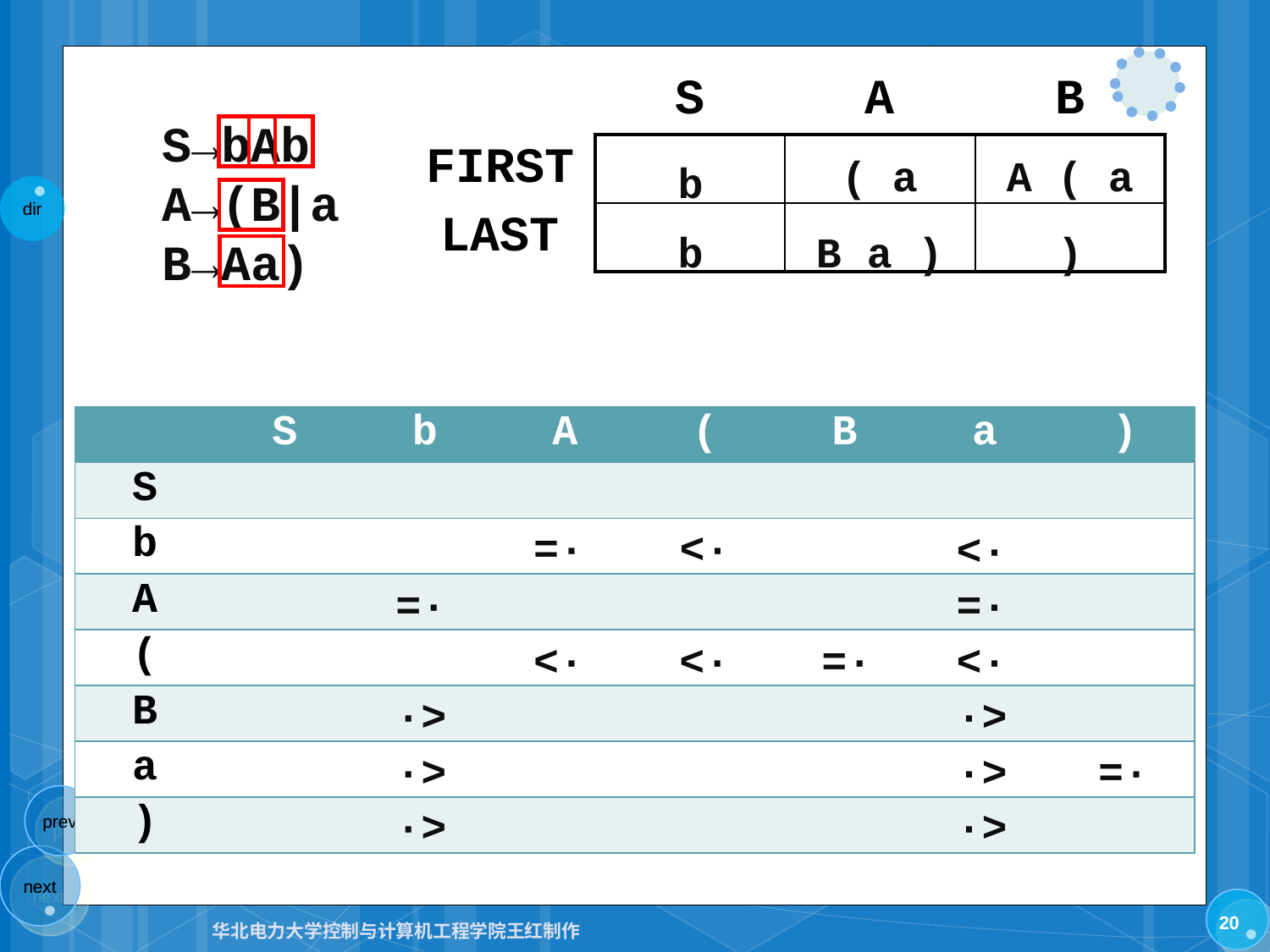

|  | S | A | B |
| --- | --- | --- | --- |
| FIRST |  |  |  |
| LAST |  |  |  |
S→bAb
A→(B|a
B→Aa)

( a
A ( a
b

b
B a )
)

|  | S | b | A | ( | B | a | ) |
| --- | --- | --- | --- | --- | --- | --- | --- |
| S |  |  |  |  |  |  |  |
| b |  |  |  |  |  |  |  |
| A |  |  |  |  |  |  |  |
| ( |  |  |  |  |  |  |  |
| B |  |  |  |  |  |  |  |
| a |  |  |  |  |  |  |  |
| ) |  |  |  |  |  |  |  |
=·
<·
<·
=·
=·
<·
<·
=·
<·
·>
·>
·>
·>
=·
·>
·>
20
华北电力大学控制与计算机工程学院王红制作